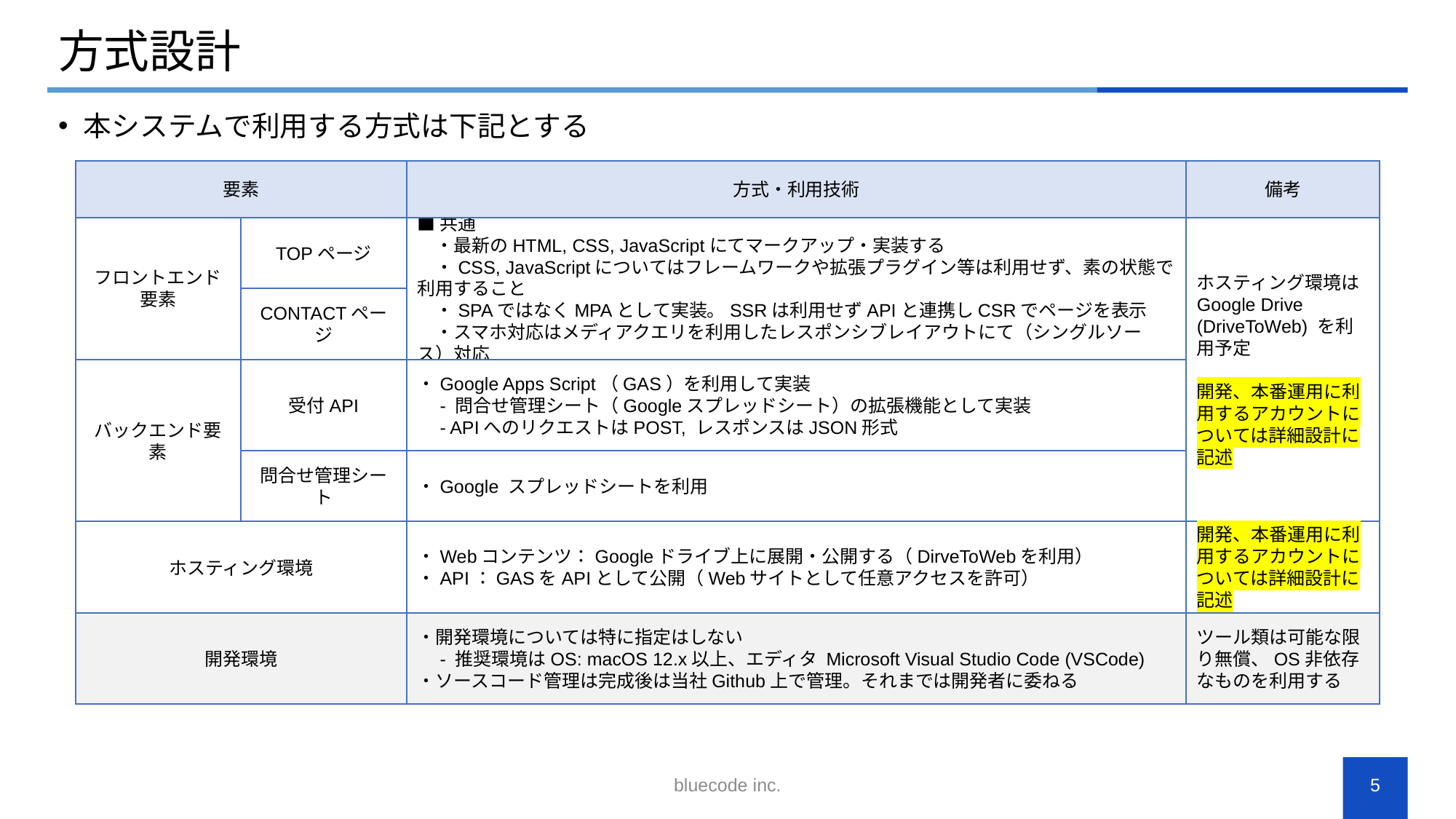

# 方式設計
本システムで利用する方式は下記とする
要素
方式・利用技術
備考
フロントエンド要素
TOPページ
■共通
　・最新のHTML, CSS, JavaScriptにてマークアップ・実装する
　・CSS, JavaScriptについてはフレームワークや拡張プラグイン等は利用せず、素の状態で利用すること
　・SPAではなくMPAとして実装。SSRは利用せずAPIと連携しCSRでページを表示
　・スマホ対応はメディアクエリを利用したレスポンシブレイアウトにて（シングルソース）対応
ホスティング環境はGoogle Drive (DriveToWeb) を利用予定

開発、本番運用に利用するアカウントについては詳細設計に記述
CONTACTページ
受付API
・Google Apps Script（GAS）を利用して実装
　- 問合せ管理シート（Googleスプレッドシート）の拡張機能として実装
　- APIへのリクエストはPOST, レスポンスはJSON形式
バックエンド要素
問合せ管理シート
・Google スプレッドシートを利用
ホスティング環境
・Webコンテンツ：Googleドライブ上に展開・公開する（DirveToWebを利用）
・API：GASをAPIとして公開（Webサイトとして任意アクセスを許可）
開発、本番運用に利用するアカウントについては詳細設計に記述
開発環境
・開発環境については特に指定はしない
　- 推奨環境はOS: macOS 12.x以上、エディタ Microsoft Visual Studio Code (VSCode)
・ソースコード管理は完成後は当社Github上で管理。それまでは開発者に委ねる
ツール類は可能な限り無償、OS非依存なものを利用する
bluecode inc.
5